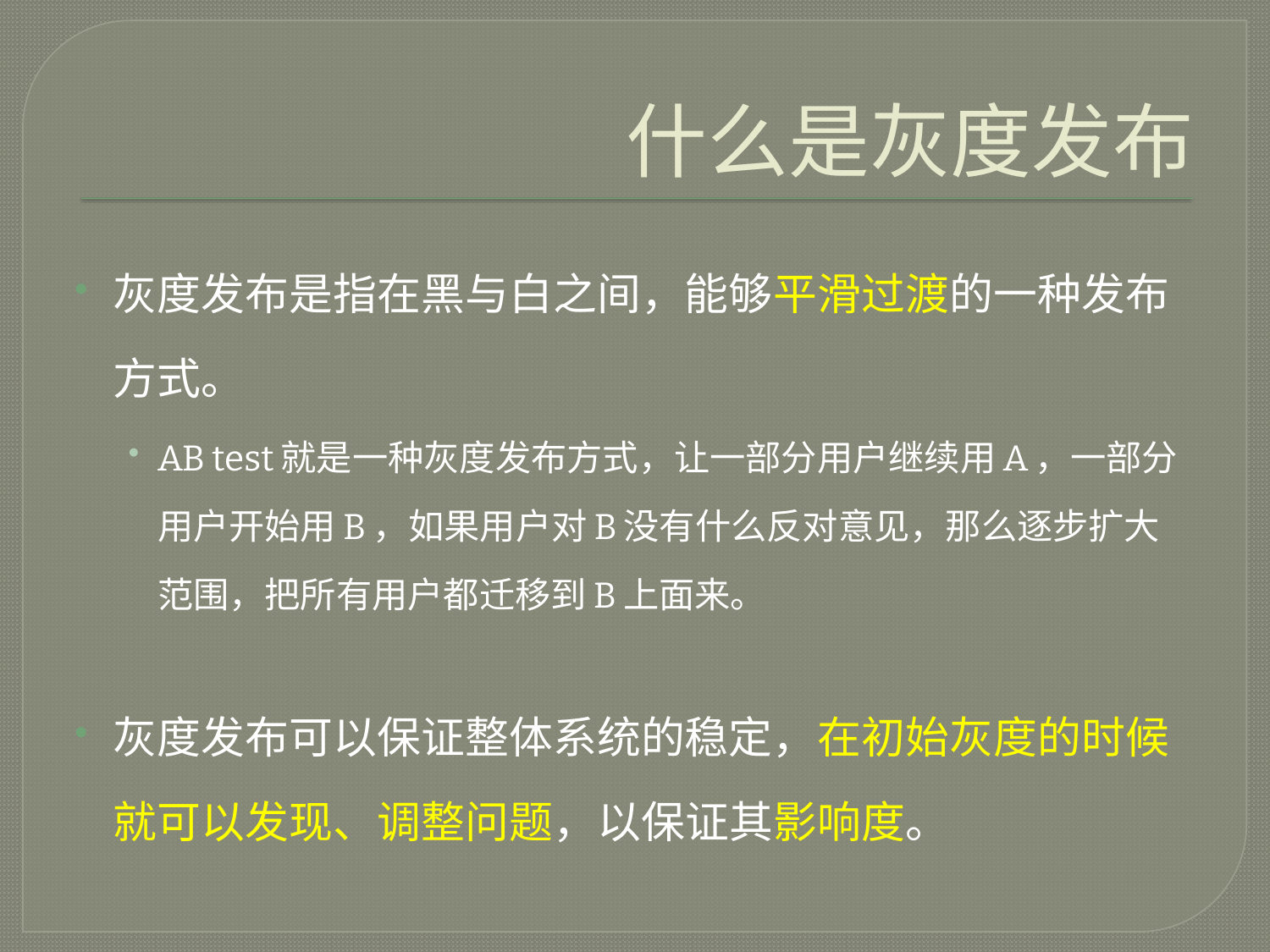

# 什么是灰度发布
灰度发布是指在黑与白之间，能够平滑过渡的一种发布方式。
AB test就是一种灰度发布方式，让一部分用户继续用A，一部分用户开始用B，如果用户对B没有什么反对意见，那么逐步扩大范围，把所有用户都迁移到B上面来。

灰度发布可以保证整体系统的稳定，在初始灰度的时候就可以发现、调整问题，以保证其影响度。